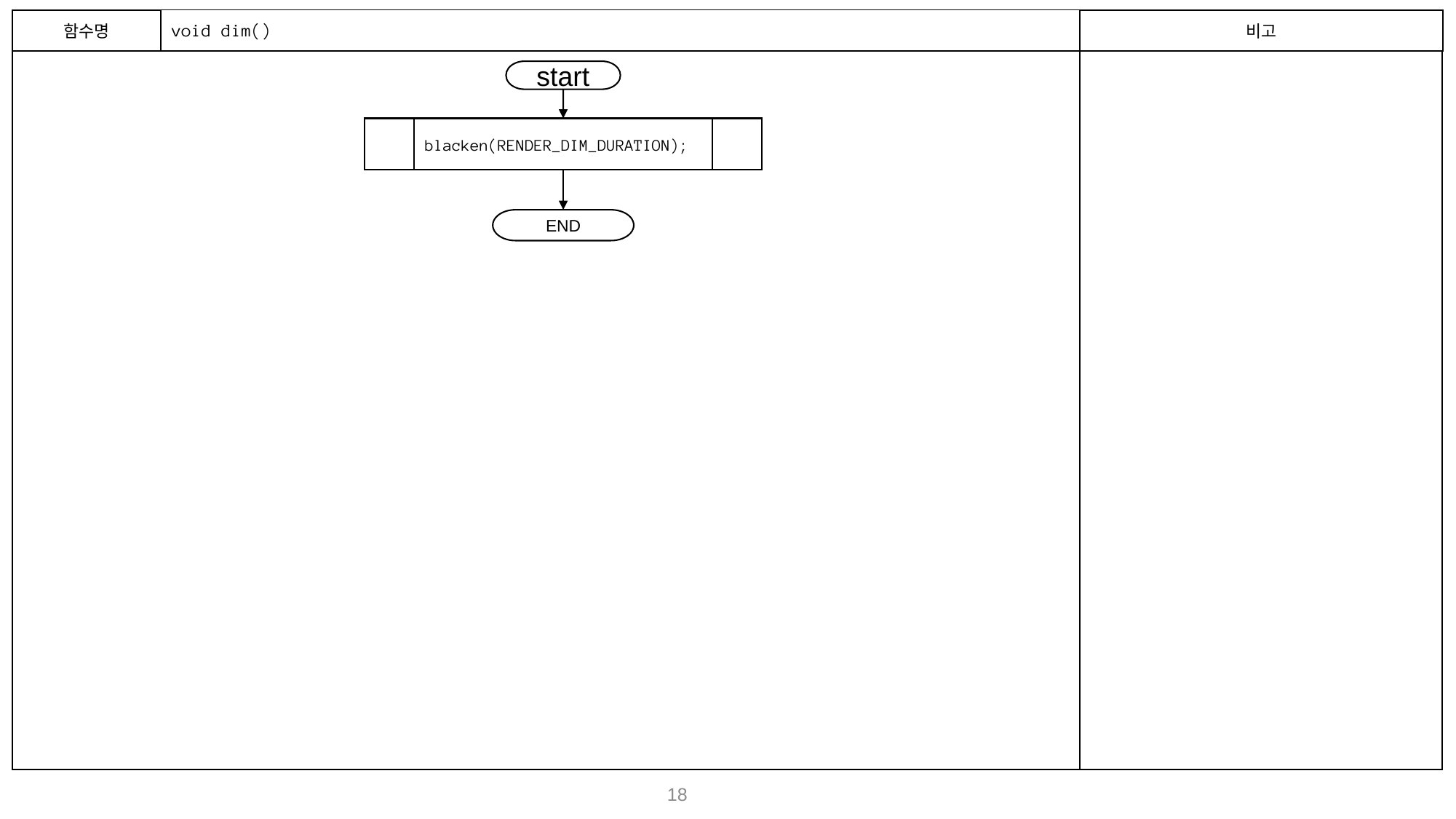

함수명
# void dim()
비고

start
blacken(RENDER_DIM_DURATION);
END
18